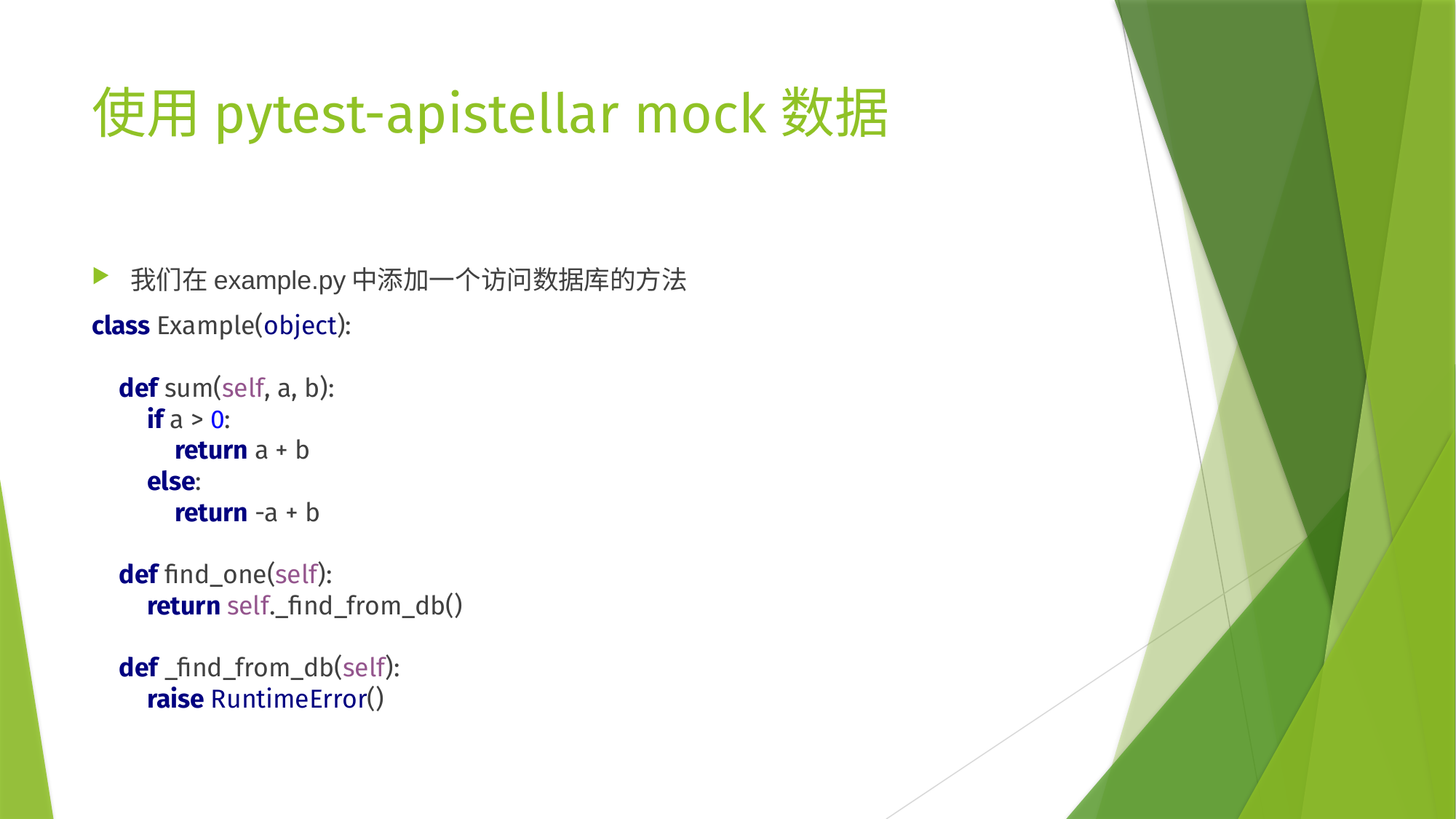

# 使用pytest-apistellar mock数据
我们在example.py中添加一个访问数据库的方法
class Example(object):
    def sum(self, a, b):
        if a > 0:
            return a + b
        else:
            return -a + b
    def find_one(self):
        return self._find_from_db()
    def _find_from_db(self):
        raise RuntimeError()